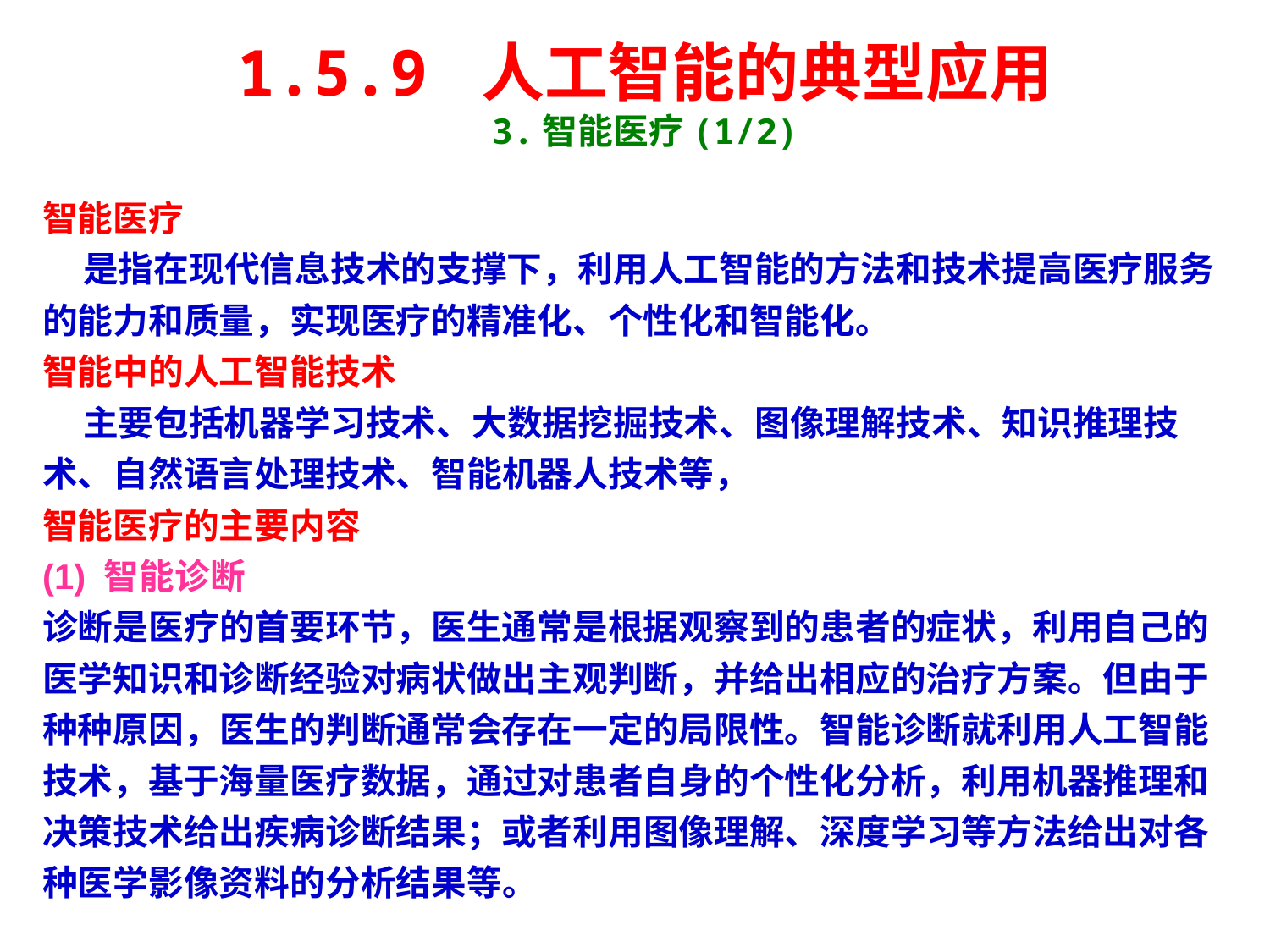

1.5.9 人工智能的典型应用
3.智能医疗(1/2)
智能医疗
    是指在现代信息技术的支撑下，利用人工智能的方法和技术提高医疗服务的能力和质量，实现医疗的精准化、个性化和智能化。
智能中的人工智能技术
    主要包括机器学习技术、大数据挖掘技术、图像理解技术、知识推理技术、自然语言处理技术、智能机器人技术等，
智能医疗的主要内容
(1) 智能诊断
诊断是医疗的首要环节，医生通常是根据观察到的患者的症状，利用自己的医学知识和诊断经验对病状做出主观判断，并给出相应的治疗方案。但由于种种原因，医生的判断通常会存在一定的局限性。智能诊断就利用人工智能技术，基于海量医疗数据，通过对患者自身的个性化分析，利用机器推理和决策技术给出疾病诊断结果；或者利用图像理解、深度学习等方法给出对各种医学影像资料的分析结果等。

59